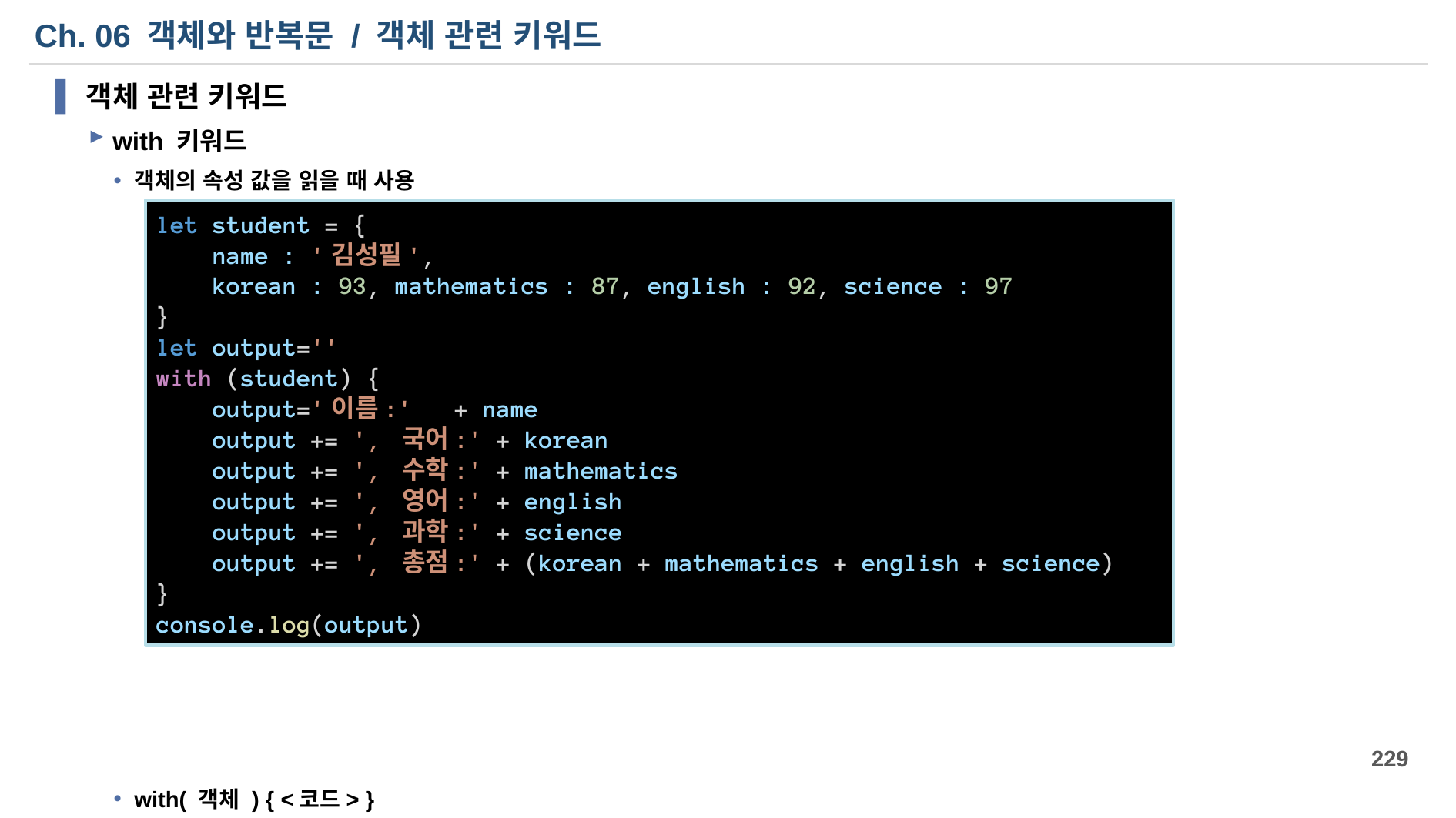

# Ch. 06 객체와 반복문 / 객체 관련 키워드
객체 관련 키워드
with 키워드
객체의 속성 값을 읽을 때 사용

with( 객체 ) { <코드> }
객체를 지정하면 일일이 객체 명을 지정하지 않고 속성 이름만 가지고 접근 가능
let student = {
    name : '김성필',
    korean : 93, mathematics : 87, english : 92, science : 97
}
let output=''
with (student) {
    output='이름:'   + name
    output += ', 국어:' + korean
    output += ', 수학:' + mathematics
    output += ', 영어:' + english
    output += ', 과학:' + science
    output += ', 총점:' + (korean + mathematics + english + science)
}
console.log(output)
229